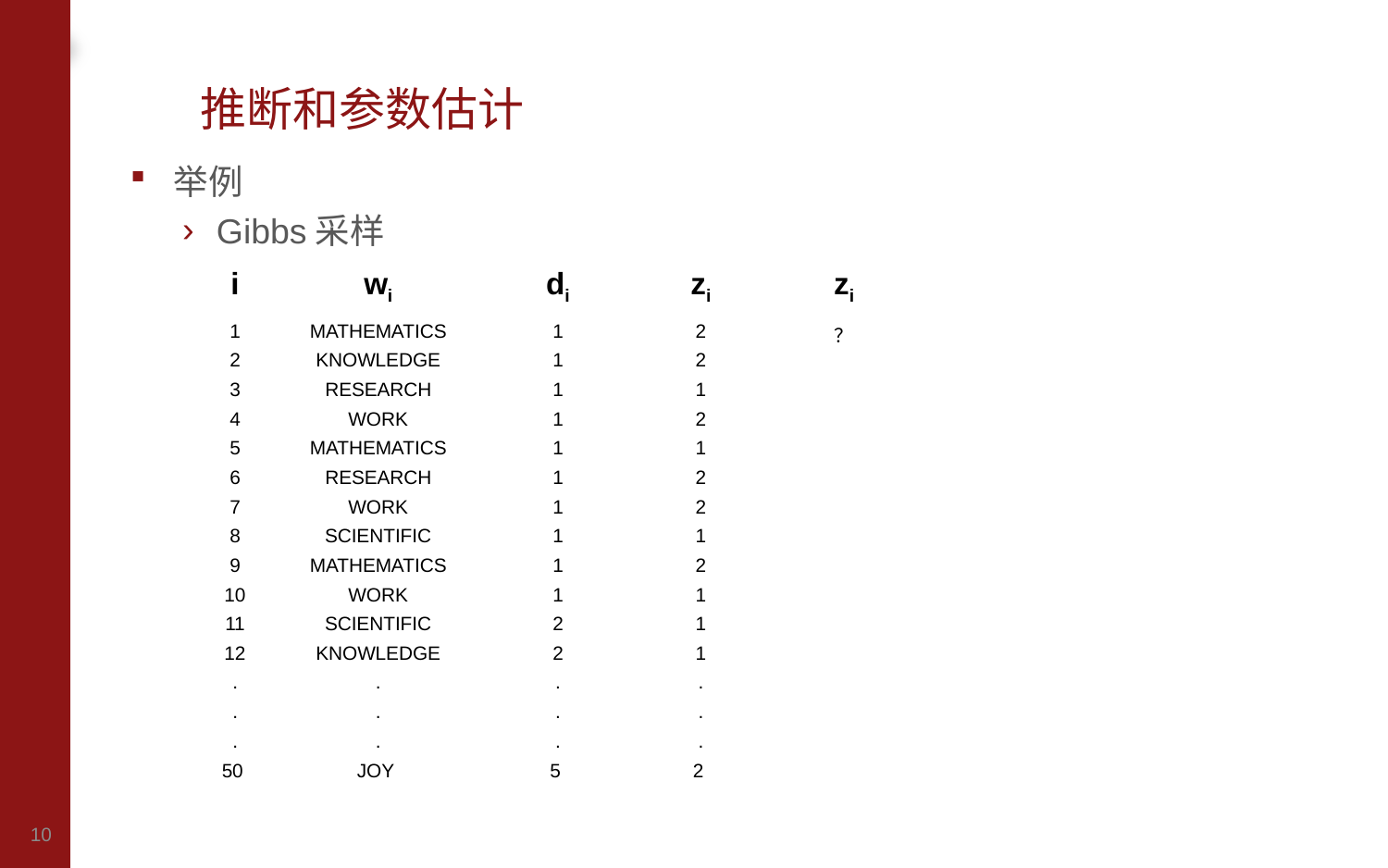

# 推断和参数估计
举例
Gibbs采样
| i | wi | di | zi | zi |  |  |
| --- | --- | --- | --- | --- | --- | --- |
| 1 2 3 4 5 6 7 8 9 10 11 12 . . . 50 | MATHEMATICS KNOWLEDGE RESEARCH WORK MATHEMATICS RESEARCH WORK SCIENTIFIC MATHEMATICS WORK SCIENTIFIC KNOWLEDGE . . . JOY | 1 1 1 1 1 1 1 1 1 1 2 2 . . . 5 | 2 2 1 2 1 2 2 1 2 1 1 1 . . . 2 | ？ |  |  |
10